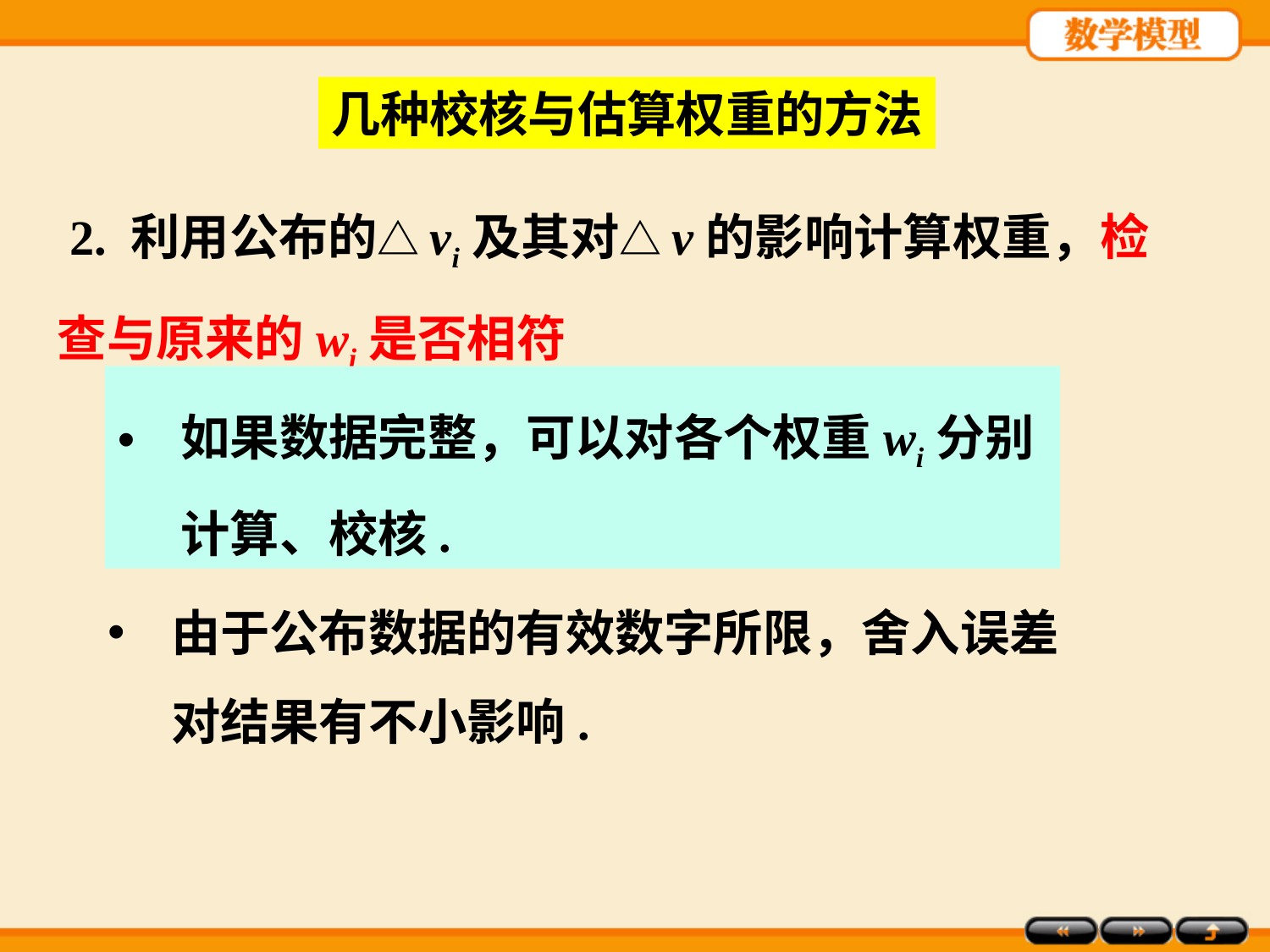

几种校核与估算权重的方法
 2. 利用公布的△vi及其对△v的影响计算权重，检查与原来的wi是否相符
如果数据完整，可以对各个权重wi分别计算、校核.
由于公布数据的有效数字所限，舍入误差对结果有不小影响.